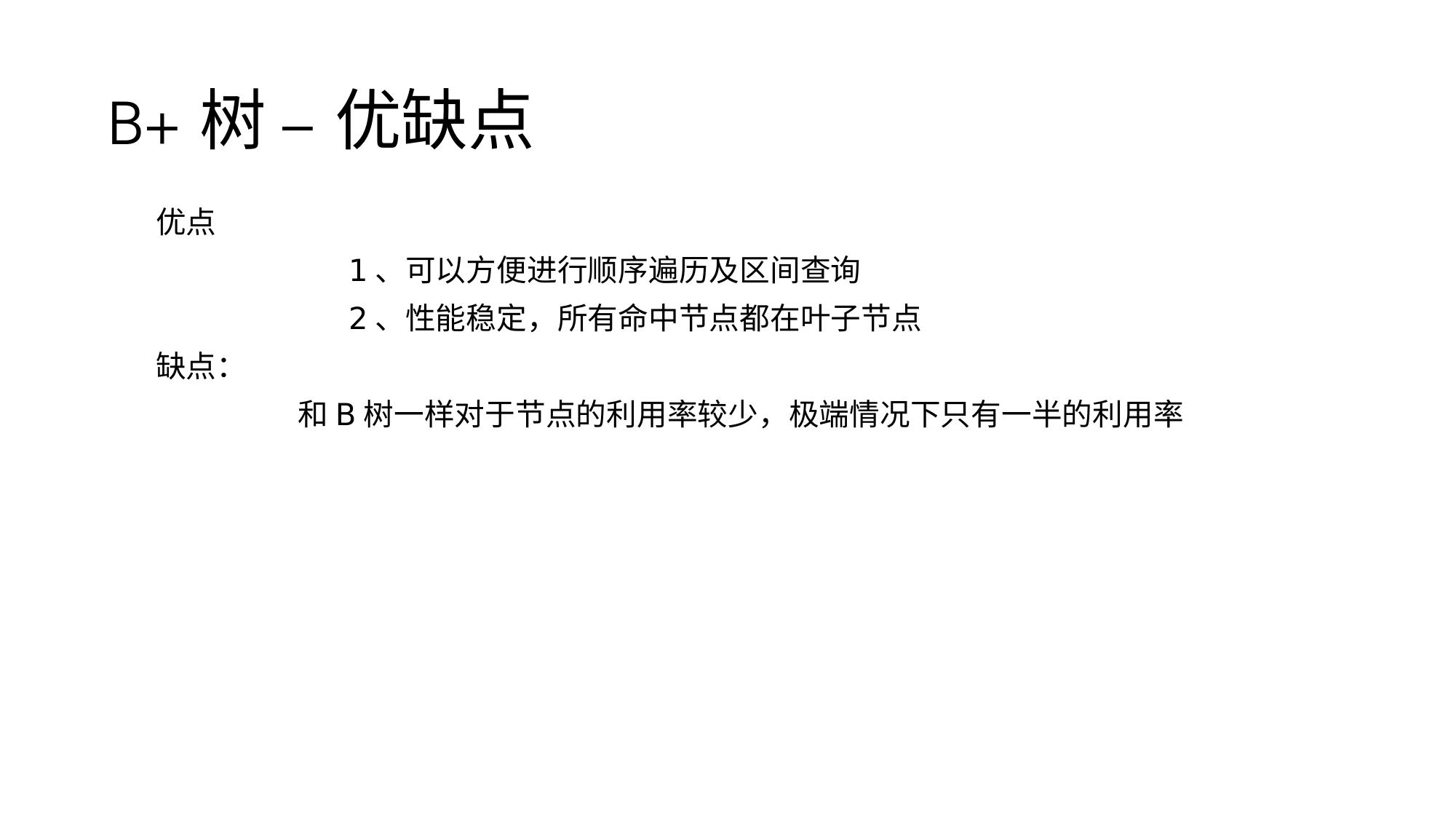

# B+树-优缺点
优点
                    1、可以方便进行顺序遍历及区间查询
                    2、性能稳定，所有命中节点都在叶子节点
缺点：
                    和B树一样对于节点的利用率较少，极端情况下只有一半的利用率